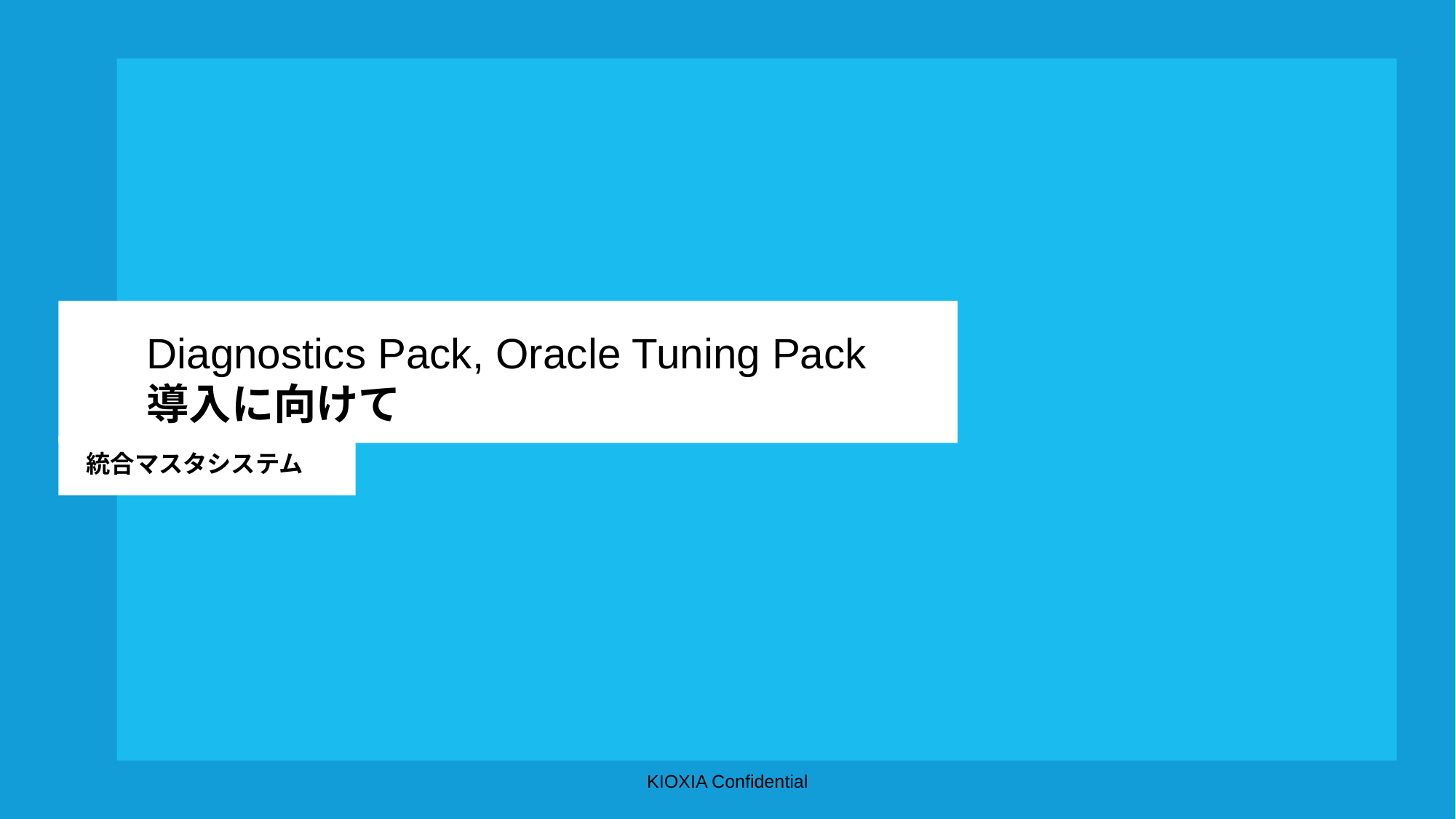

# Diagnostics Pack, Oracle Tuning Pack 導入に向けて
統合マスタシステム
KIOXIA Confidential